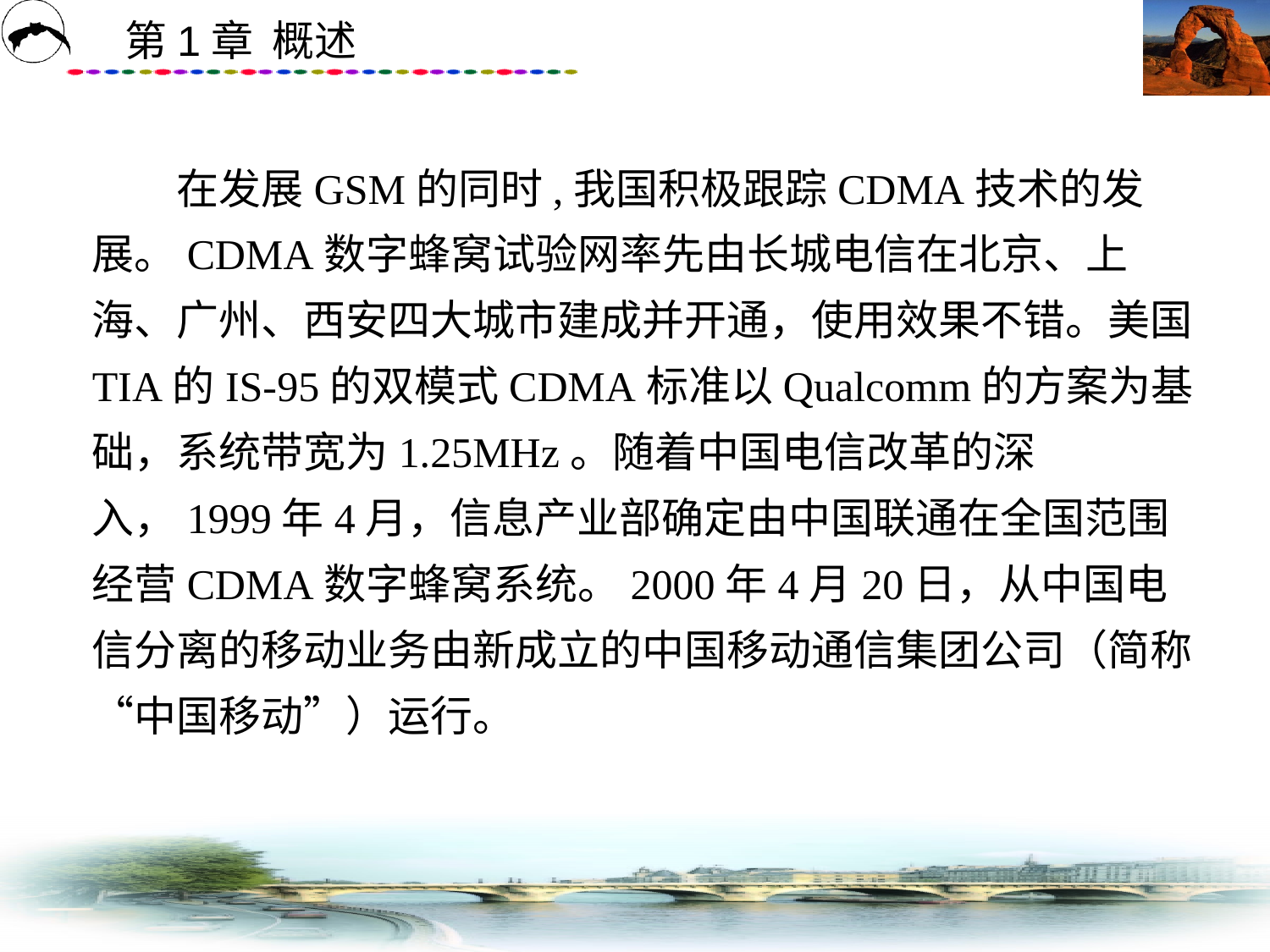

# 在发展GSM的同时,我国积极跟踪CDMA技术的发展。CDMA数字蜂窝试验网率先由长城电信在北京、上海、广州、西安四大城市建成并开通，使用效果不错。美国TIA的IS-95的双模式CDMA标准以Qualcomm的方案为基础，系统带宽为1.25MHz。随着中国电信改革的深入，1999年4月，信息产业部确定由中国联通在全国范围经营CDMA数字蜂窝系统。2000年4月20日，从中国电信分离的移动业务由新成立的中国移动通信集团公司（简称“中国移动”）运行。